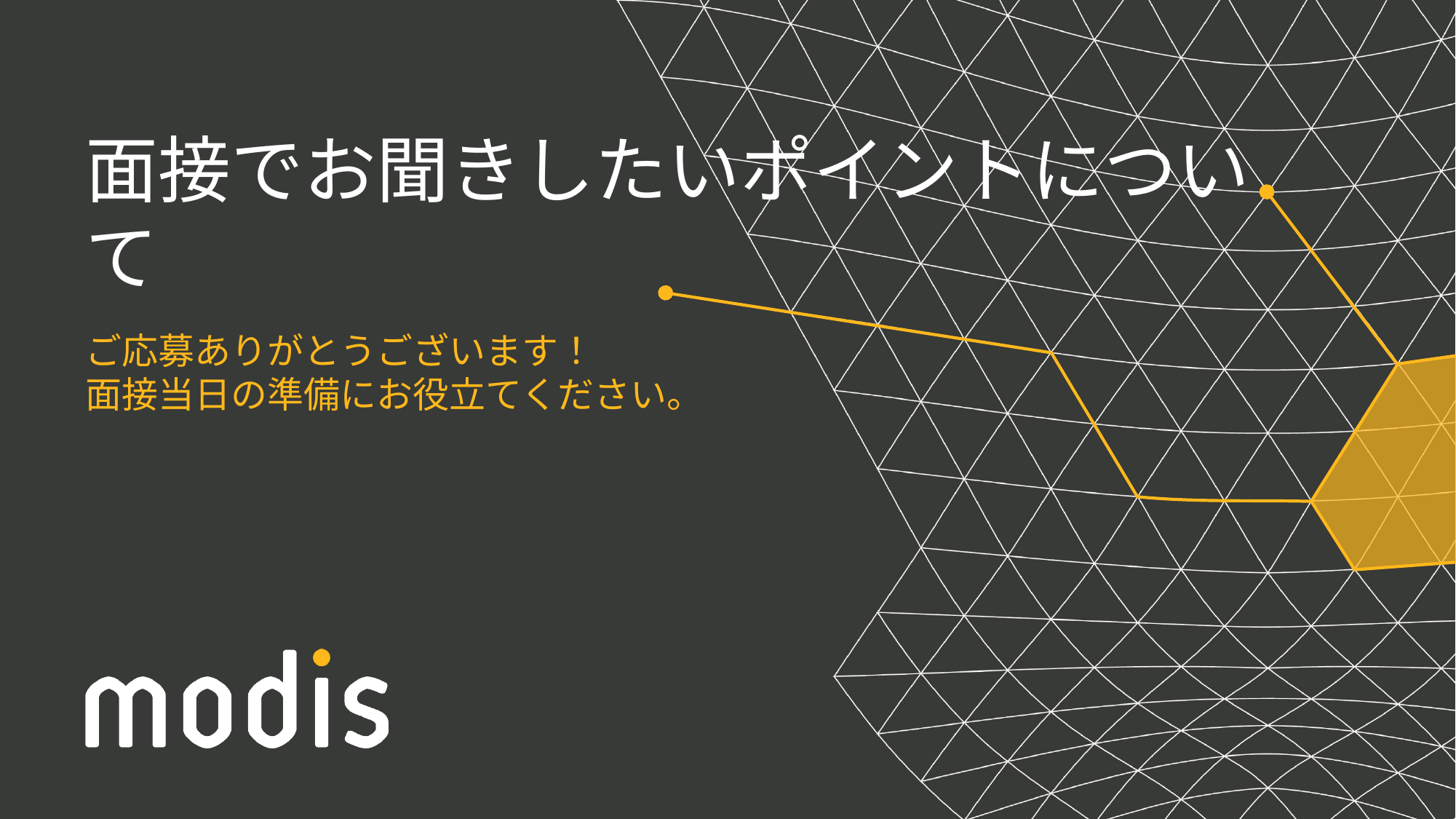

# 面接でお聞きしたいポイントについて
ご応募ありがとうございます！
面接当日の準備にお役立てください。